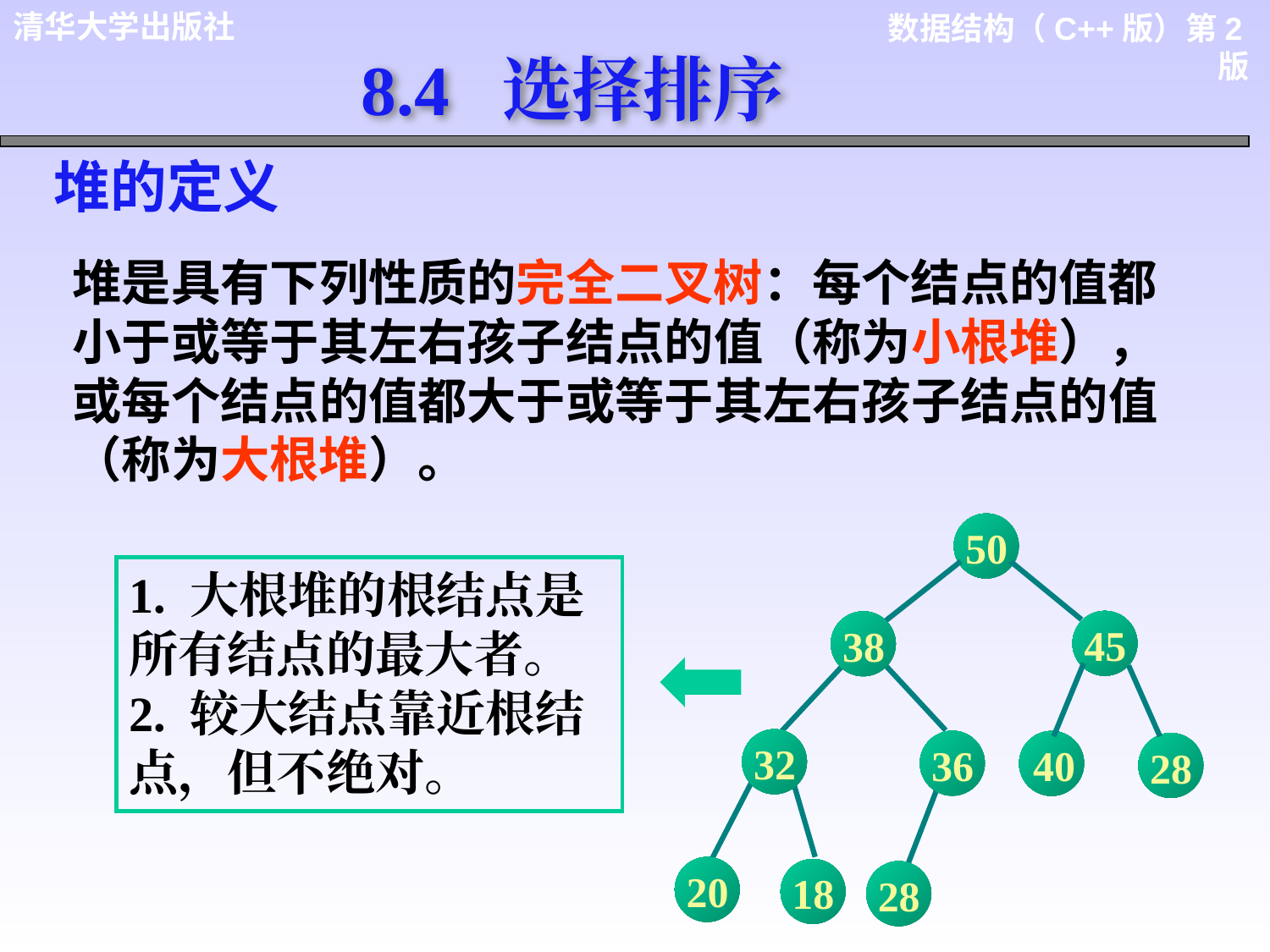

8.4  选择排序
堆的定义
堆是具有下列性质的完全二叉树：每个结点的值都小于或等于其左右孩子结点的值（称为小根堆），或每个结点的值都大于或等于其左右孩子结点的值（称为大根堆）。

50

45
38

32
36
40
28

20
18
28
1. 大根堆的根结点是所有结点的最大者。
2. 较大结点靠近根结点，但不绝对。